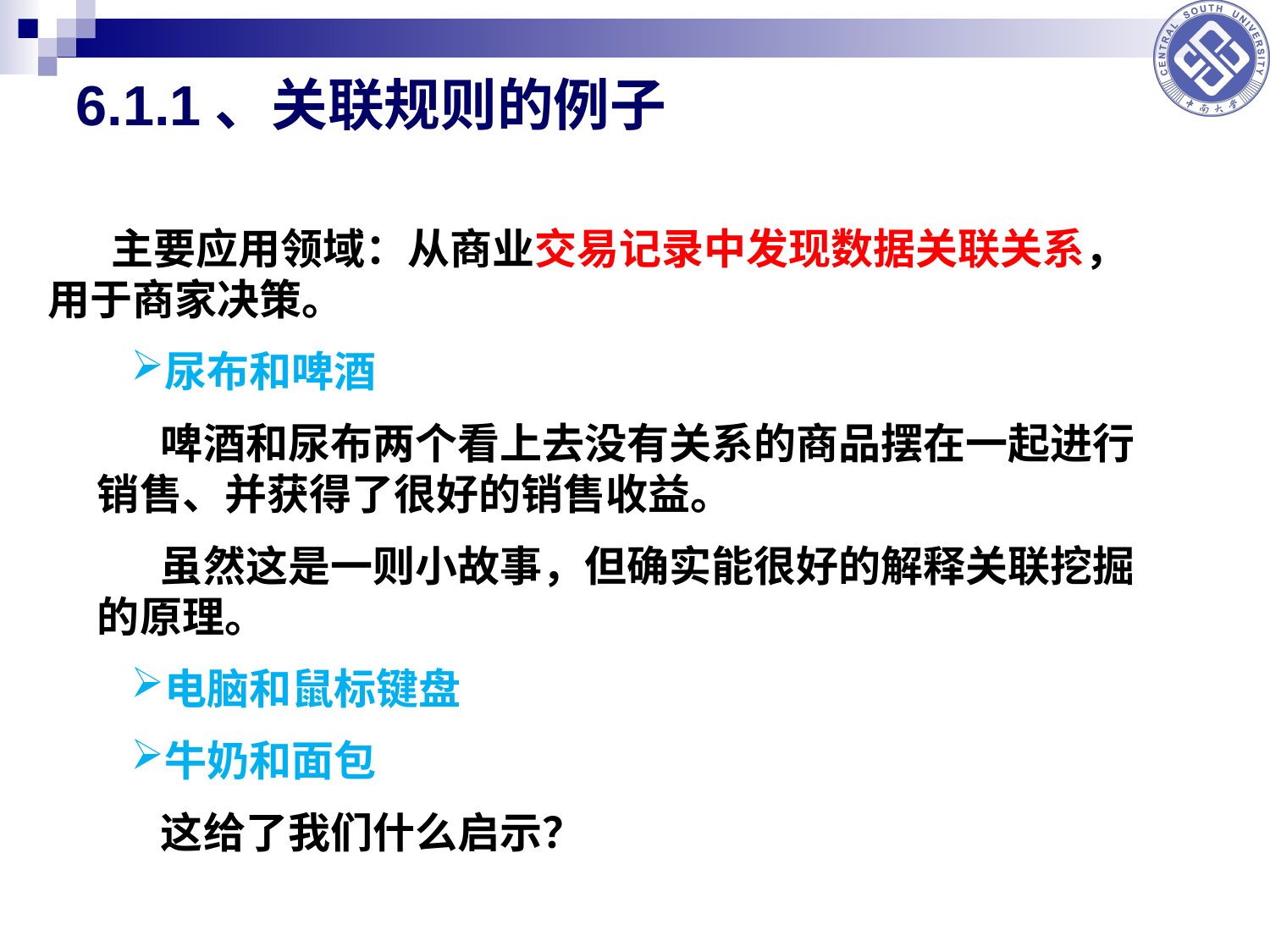

6.1.1、关联规则的例子
主要应用领域：从商业交易记录中发现数据关联关系，用于商家决策。
尿布和啤酒
啤酒和尿布两个看上去没有关系的商品摆在一起进行销售、并获得了很好的销售收益。
虽然这是一则小故事，但确实能很好的解释关联挖掘的原理。
电脑和鼠标键盘
牛奶和面包
这给了我们什么启示？